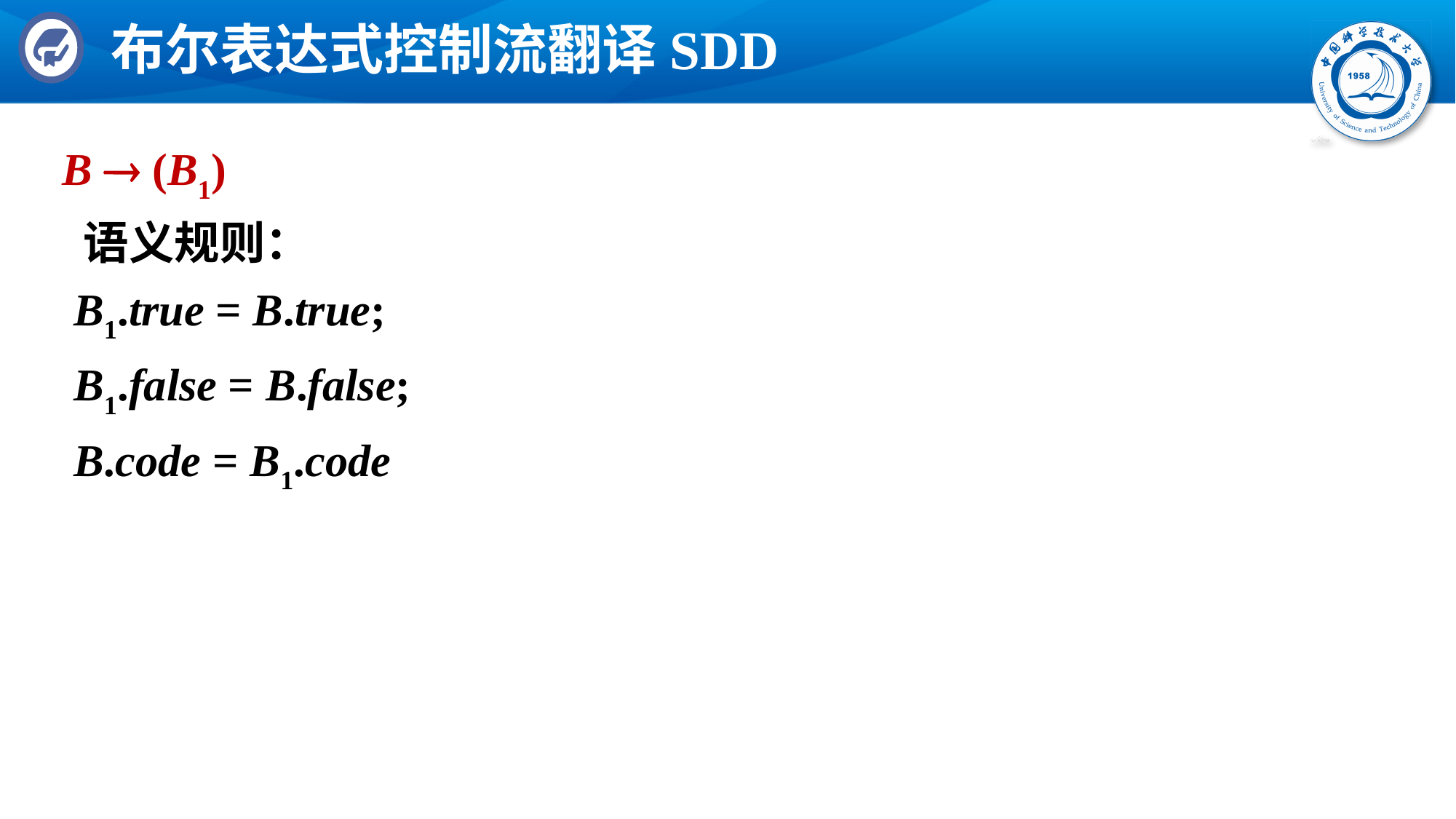

# 布尔表达式控制流翻译SDD
B → (B1)
 语义规则：
 B1.true = B.true;
 B1.false = B.false;
 B.code = B1.code